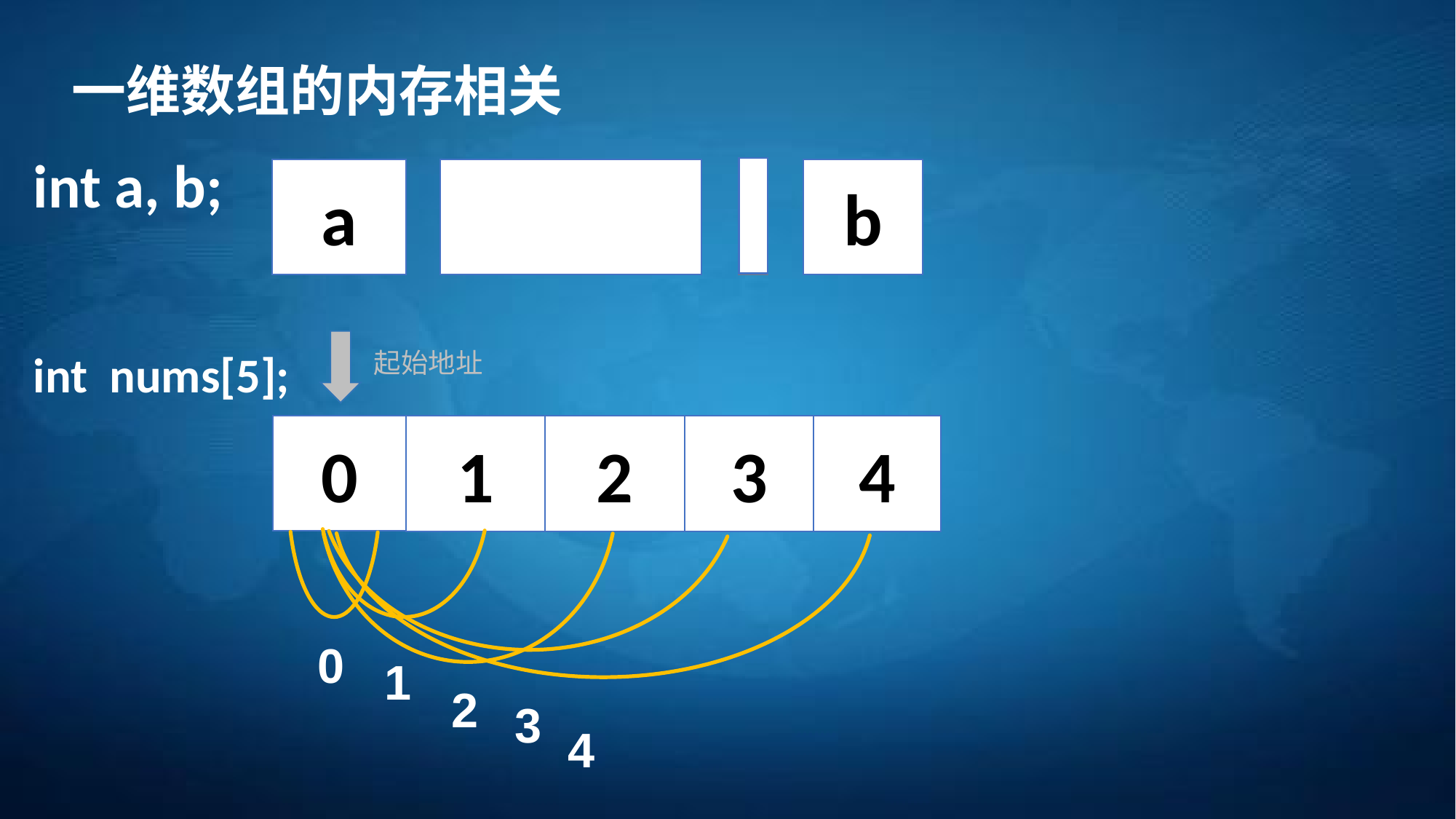

一维数组的内存相关
int a, b;

a

a
a

b

int  nums[5];

起始地址

0
3
0
0
1
2
4
0
1
2
3
4